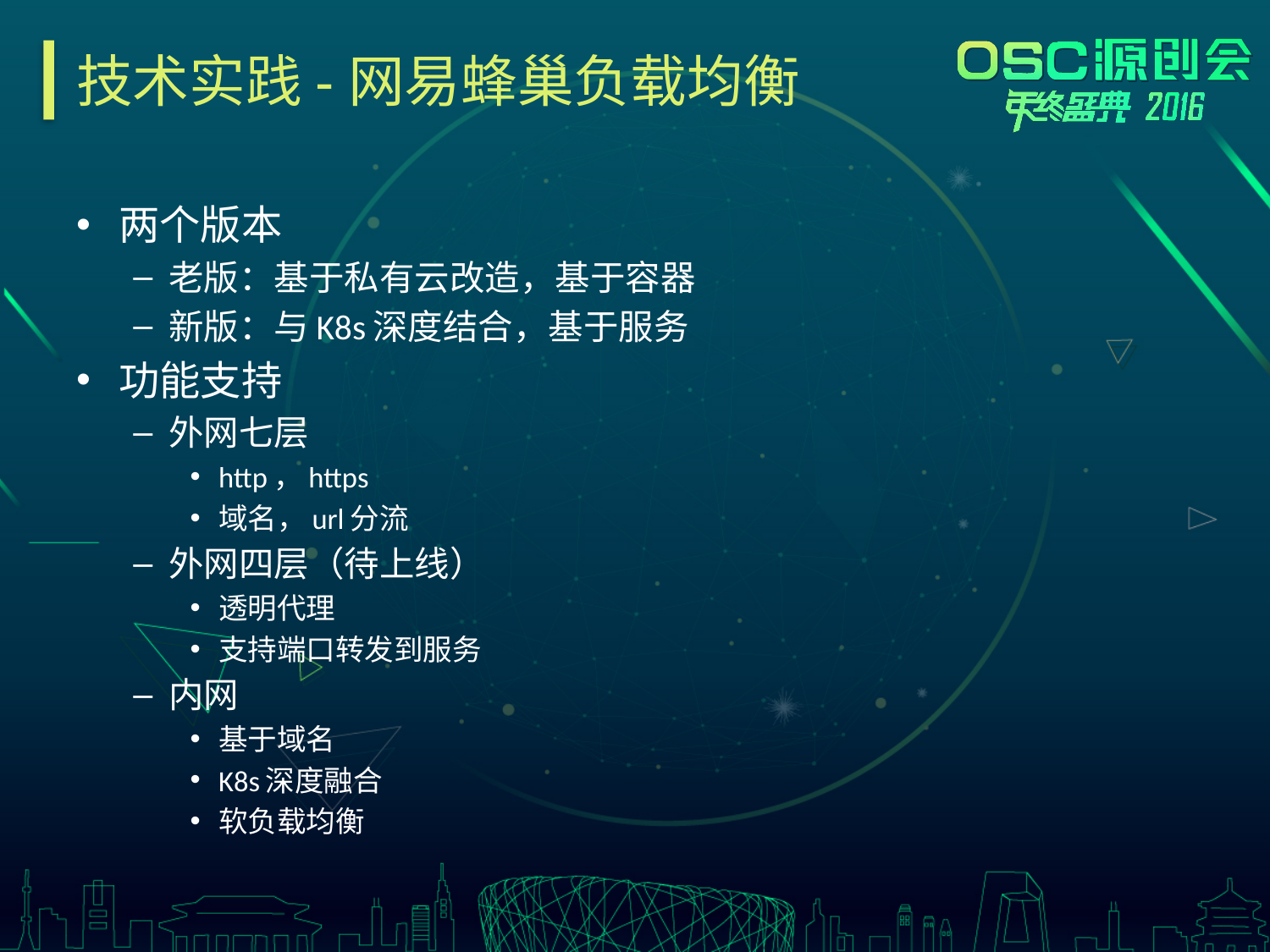

# 技术实践-网易蜂巢负载均衡
两个版本
老版：基于私有云改造，基于容器
新版：与K8s深度结合，基于服务
功能支持
外网七层
http，https
域名，url分流
外网四层（待上线）
透明代理
支持端口转发到服务
内网
基于域名
K8s深度融合
软负载均衡